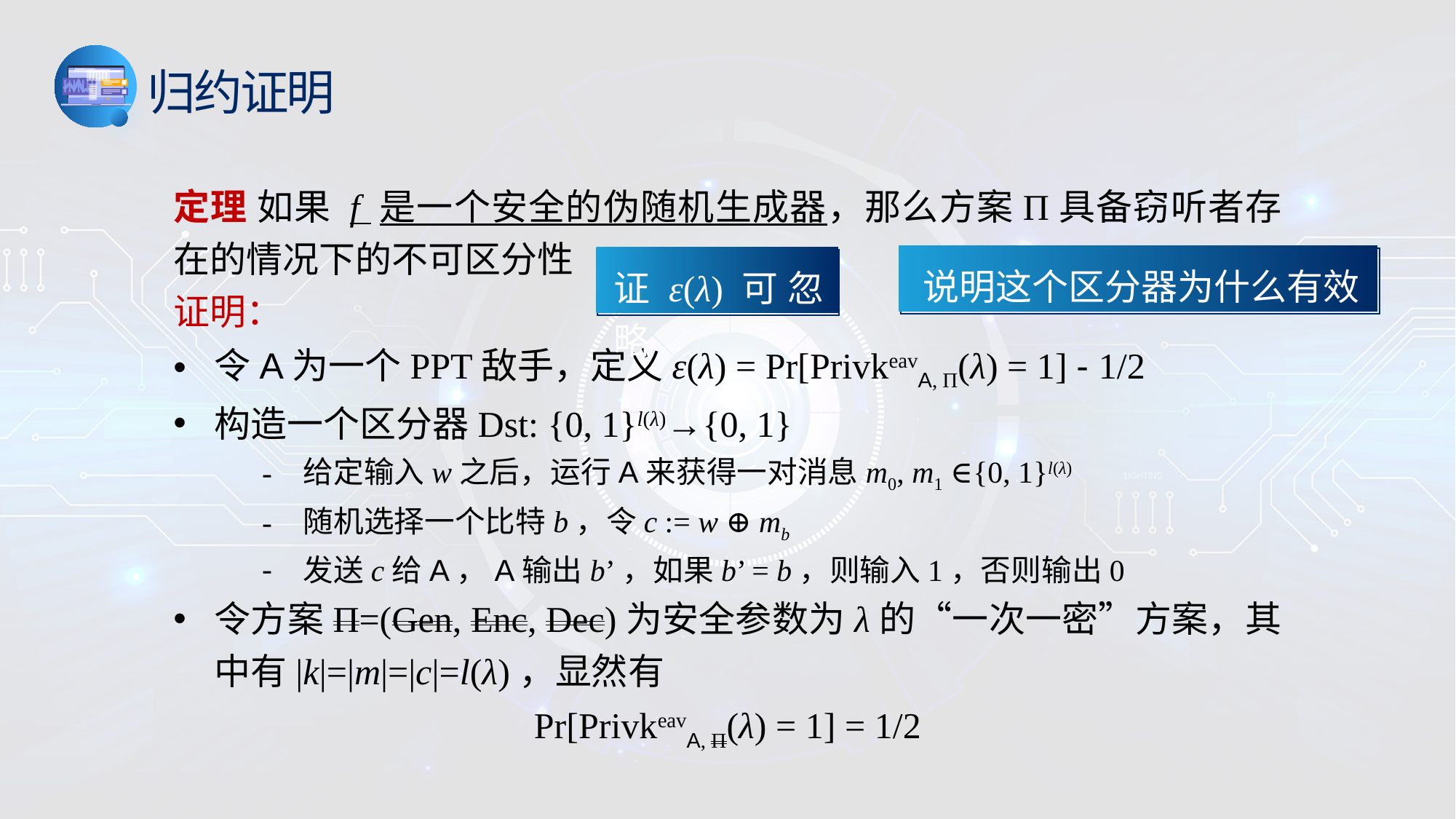

归约证明

定理 如果 f 是一个安全的伪随机生成器，那么方案Π具备窃听者存在的情况下的不可区分性
证明：
令A为一个PPT敌手，定义ε(λ) = Pr[PrivkeavA, Π(λ) = 1] - 1/2
构造一个区分器Dst: {0, 1}l(λ)→{0, 1}
给定输入w之后，运行A来获得一对消息m0, m1 ∈{0, 1}l(λ)
随机选择一个比特b，令c := w ⊕ mb
发送c给A，A输出b’，如果b’ = b，则输入1，否则输出0
令方案Π=(Gen, Enc, Dec)为安全参数为λ的“一次一密”方案，其中有|k|=|m|=|c|=l(λ)，显然有
Pr[PrivkeavA, Π(λ) = 1] = 1/2

说明这个区分器为什么有效

证ε(λ)可忽略